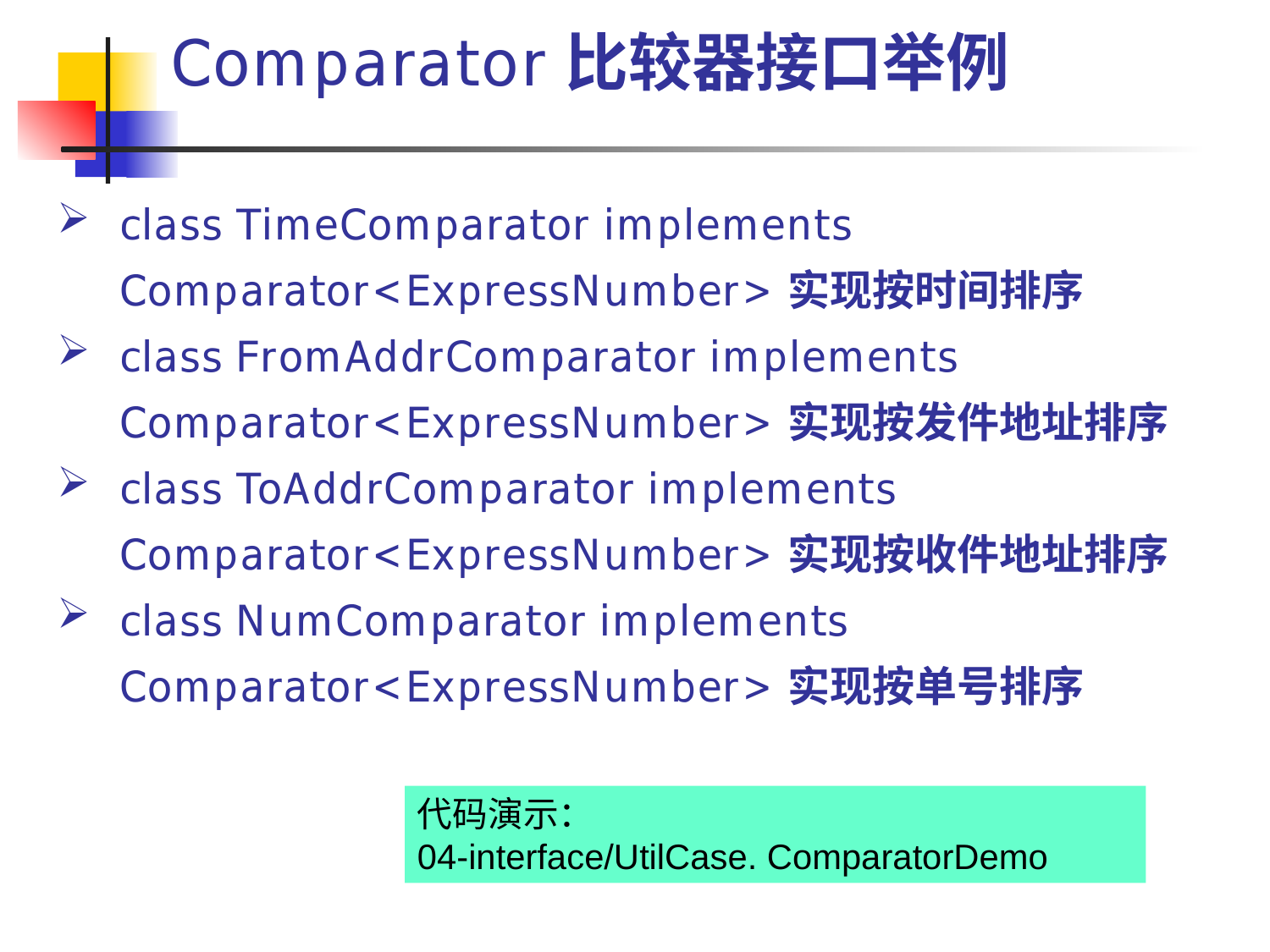

Comparator比较器接口举例
class TimeComparator implements Comparator<ExpressNumber>实现按时间排序
class FromAddrComparator implements Comparator<ExpressNumber>实现按发件地址排序
class ToAddrComparator implements Comparator<ExpressNumber>实现按收件地址排序
class NumComparator implements Comparator<ExpressNumber>实现按单号排序

代码演示：
04-interface/UtilCase. ComparatorDemo